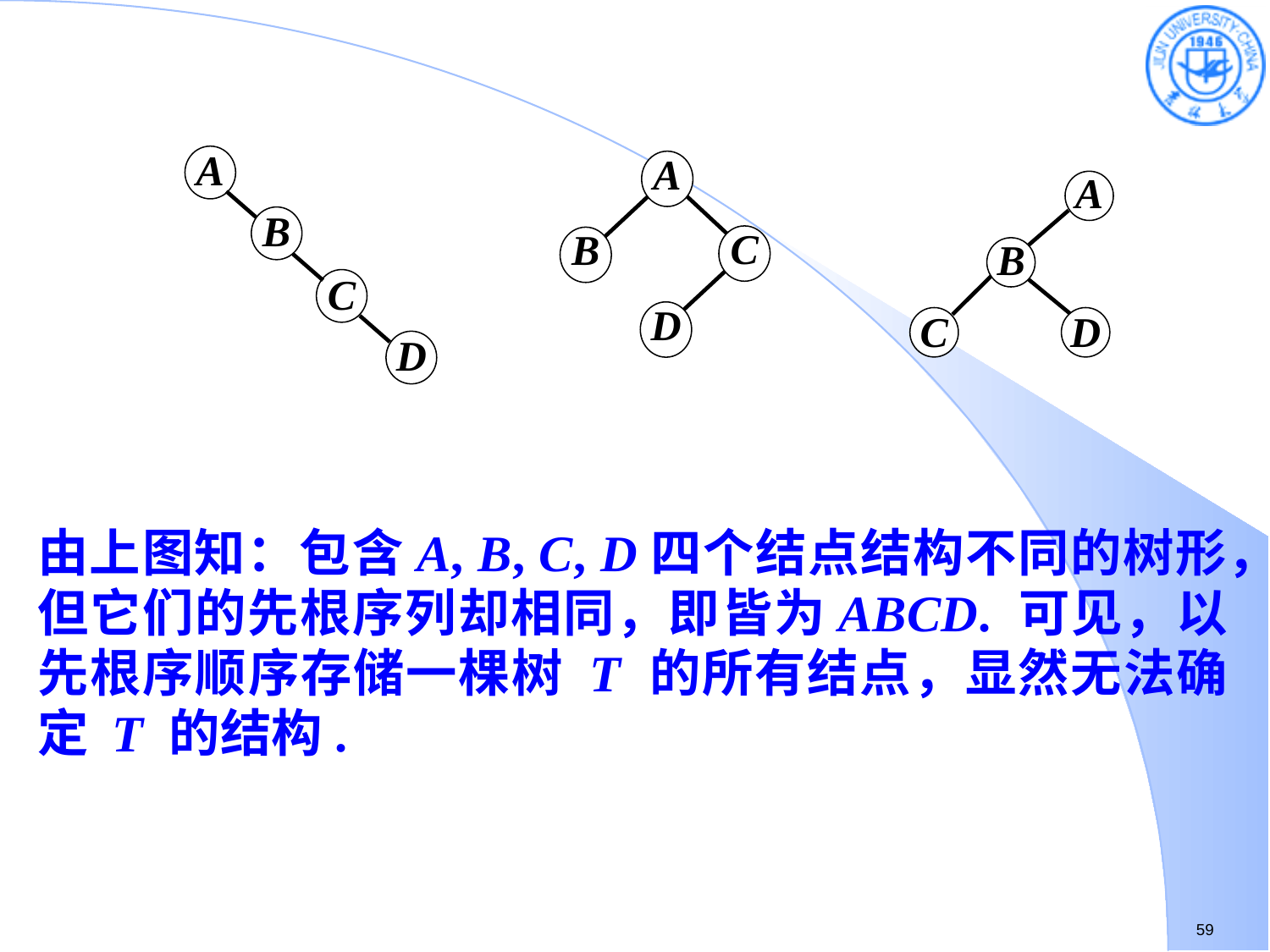

A

B

C

D
A

C
B

D
A

B

C
D
由上图知：包含A, B, C, D四个结点结构不同的树形，但它们的先根序列却相同，即皆为ABCD. 可见，以先根序顺序存储一棵树 T 的所有结点，显然无法确定 T 的结构.